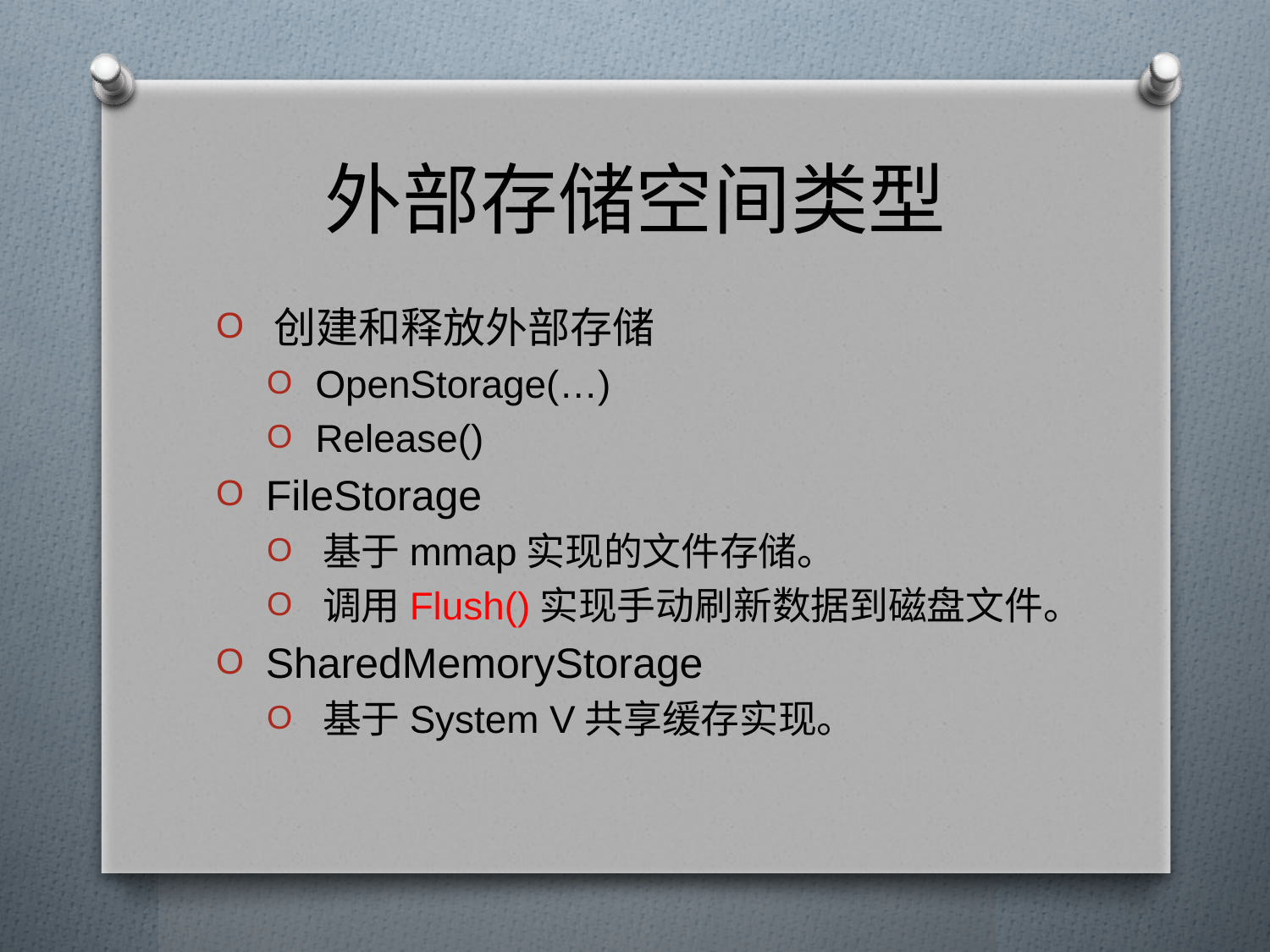

# 外部存储空间类型
 创建和释放外部存储
 OpenStorage(…)
 Release()
 FileStorage
 基于mmap实现的文件存储。
 调用Flush()实现手动刷新数据到磁盘文件。
 SharedMemoryStorage
 基于System V共享缓存实现。